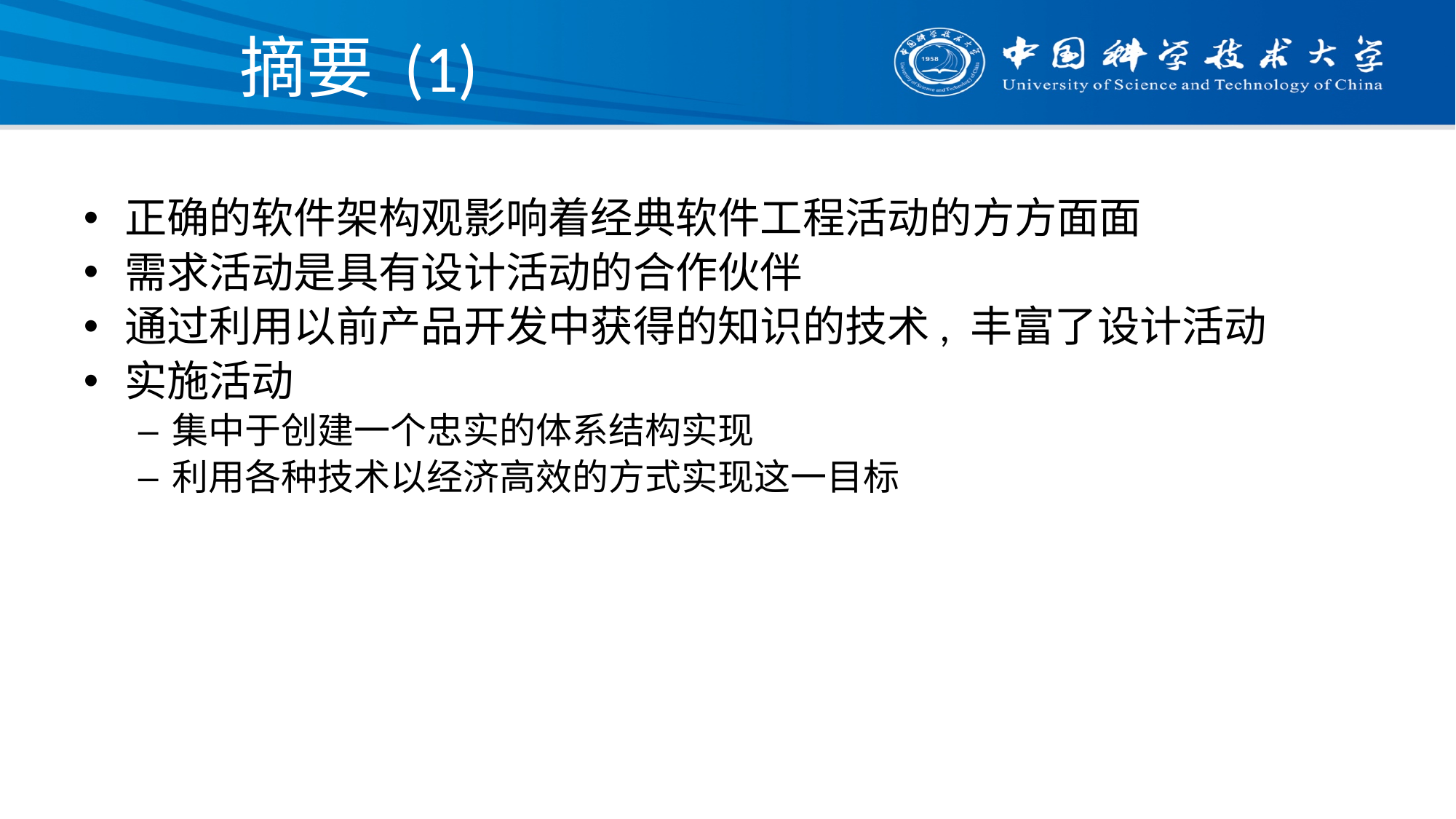

# 摘要 (1)
正确的软件架构观影响着经典软件工程活动的方方面面
需求活动是具有设计活动的合作伙伴
通过利用以前产品开发中获得的知识的技术, 丰富了设计活动
实施活动
集中于创建一个忠实的体系结构实现
利用各种技术以经济高效的方式实现这一目标